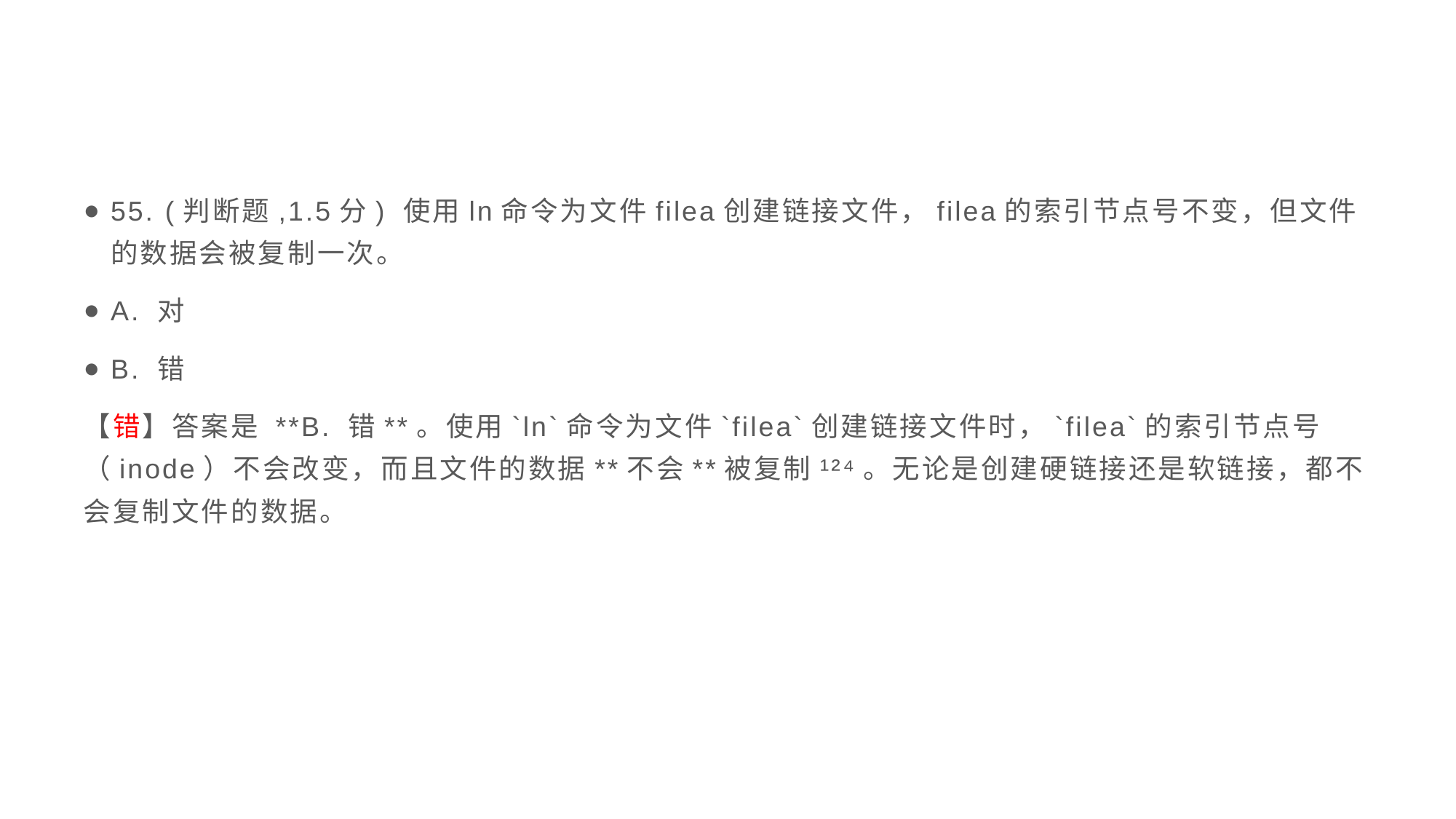

#
55. (判断题,1.5分) 使用ln命令为文件filea创建链接文件，filea的索引节点号不变，但文件的数据会被复制一次。
A. 对
B. 错
【错】答案是 **B. 错**。使用`ln`命令为文件`filea`创建链接文件时，`filea`的索引节点号（inode）不会改变，而且文件的数据**不会**被复制¹²⁴。无论是创建硬链接还是软链接，都不会复制文件的数据。